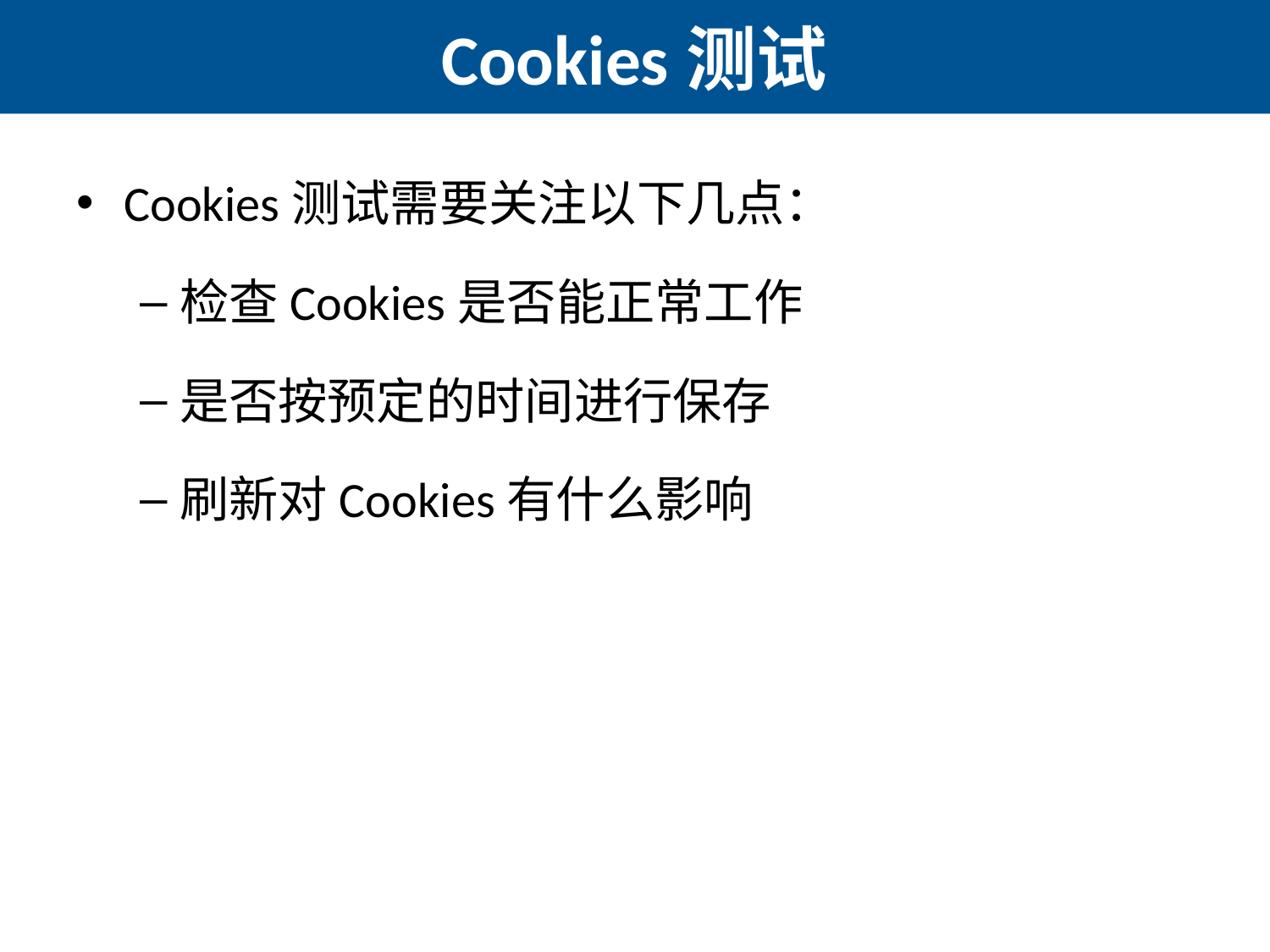

# Cookies测试
Cookies测试需要关注以下几点：
检查Cookies是否能正常工作
是否按预定的时间进行保存
刷新对Cookies有什么影响